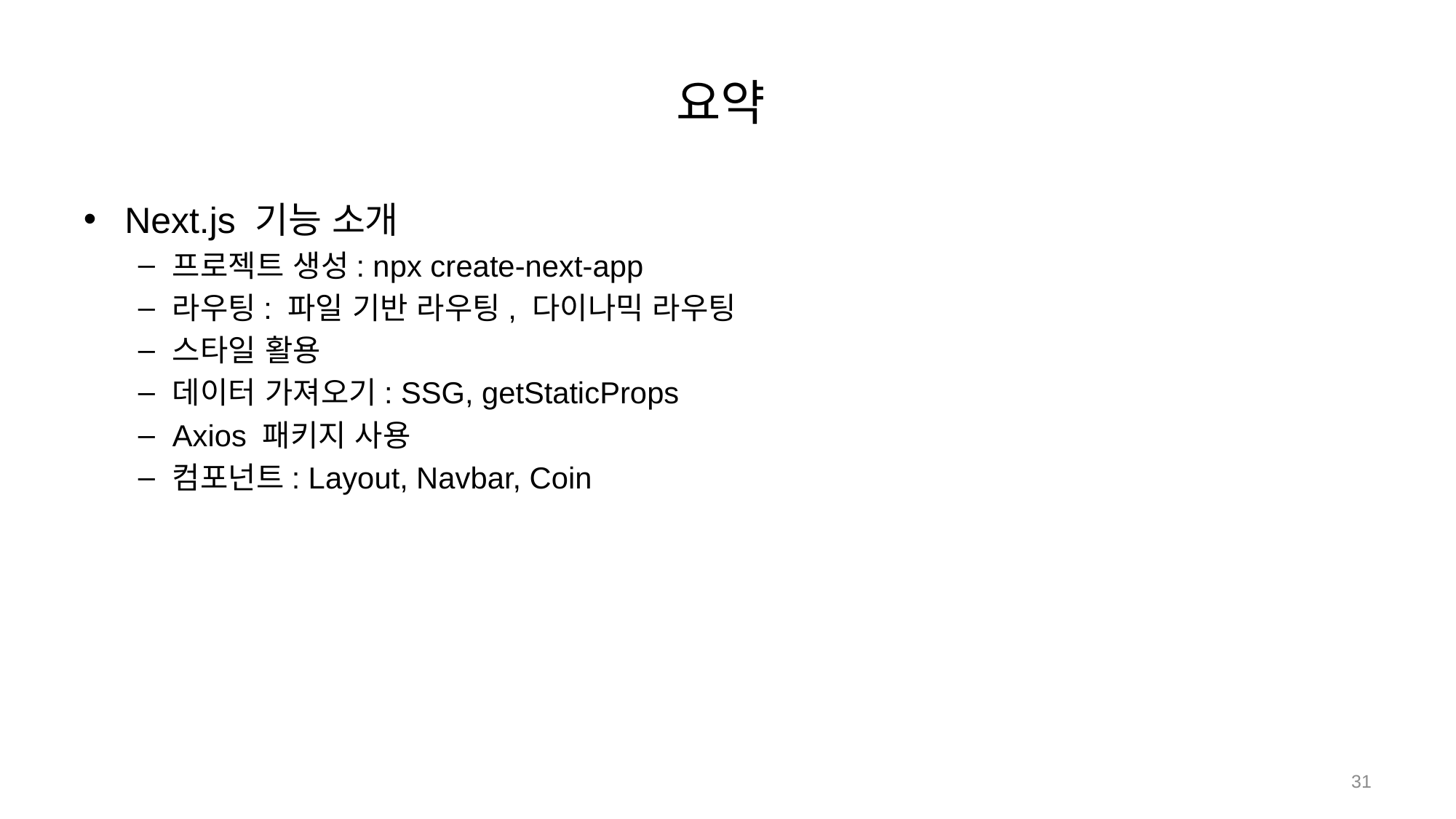

# 요약
Next.js 기능 소개
프로젝트 생성: npx create-next-app
라우팅: 파일 기반 라우팅, 다이나믹 라우팅
스타일 활용
데이터 가져오기: SSG, getStaticProps
Axios 패키지 사용
컴포넌트: Layout, Navbar, Coin

31